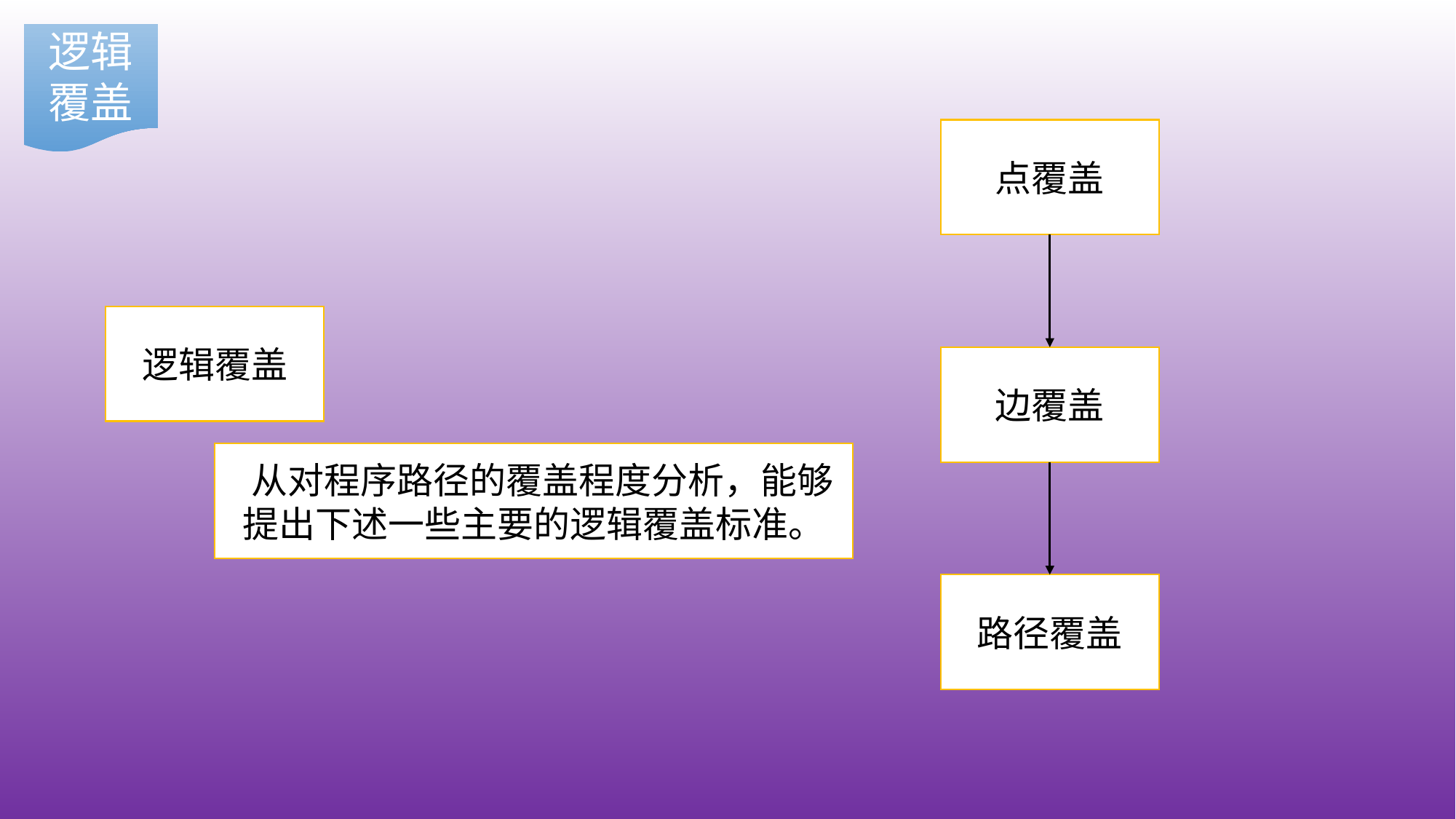

逻辑覆盖
点覆盖
逻辑覆盖
边覆盖
 从对程序路径的覆盖程度分析，能够提出下述一些主要的逻辑覆盖标准。
路径覆盖